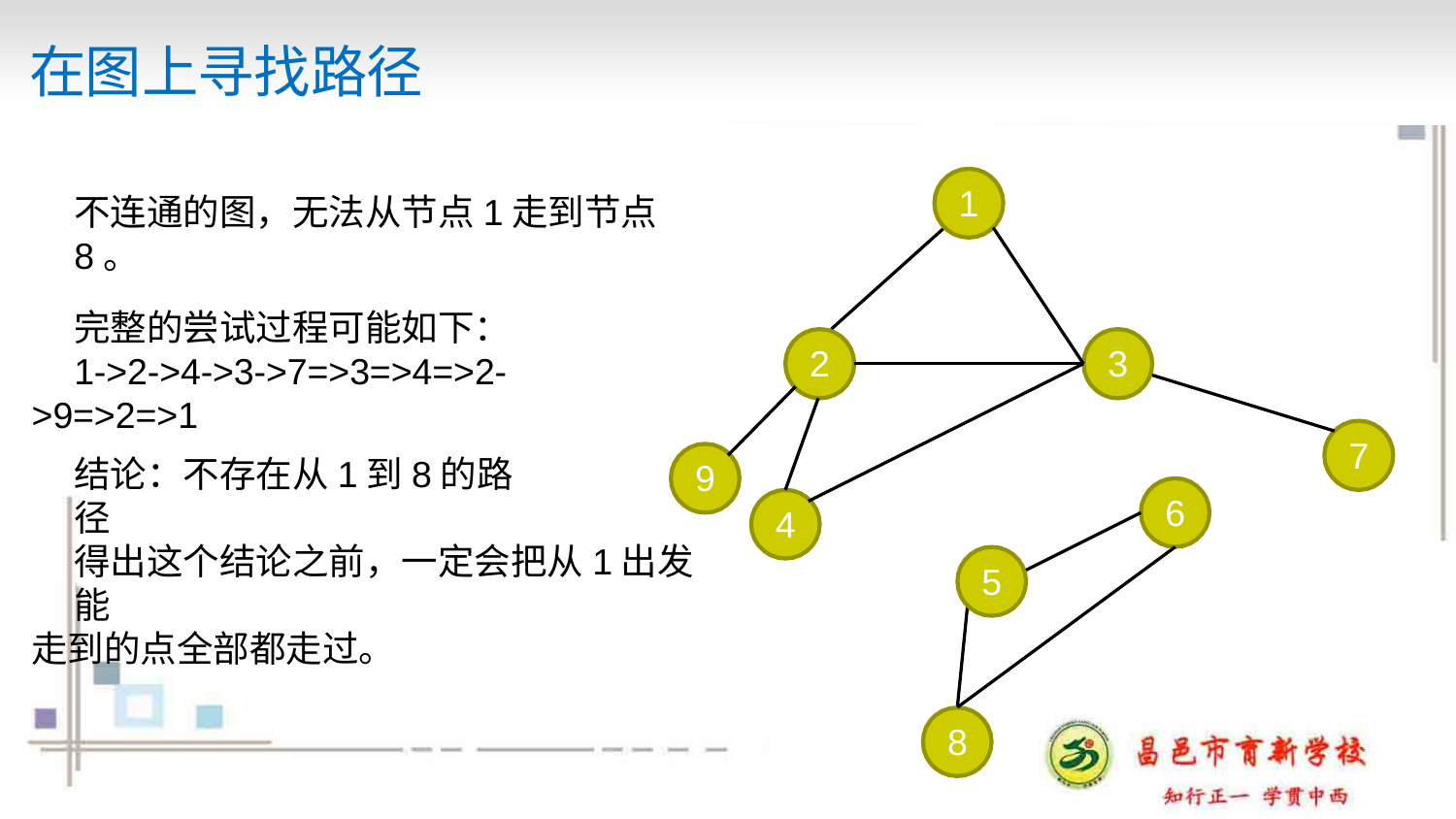

# 在图上寻找路径

1
不连通的图，无法从节点1走到节点8。

完整的尝试过程可能如下：
1->2->4->3->7=>3=>4=>2-
>9=>2=>1

2
3

7
结论：不存在从1到8的路径
9

6

4
得出这个结论之前，一定会把从1出发能
走到的点全部都走过。

5
8
6